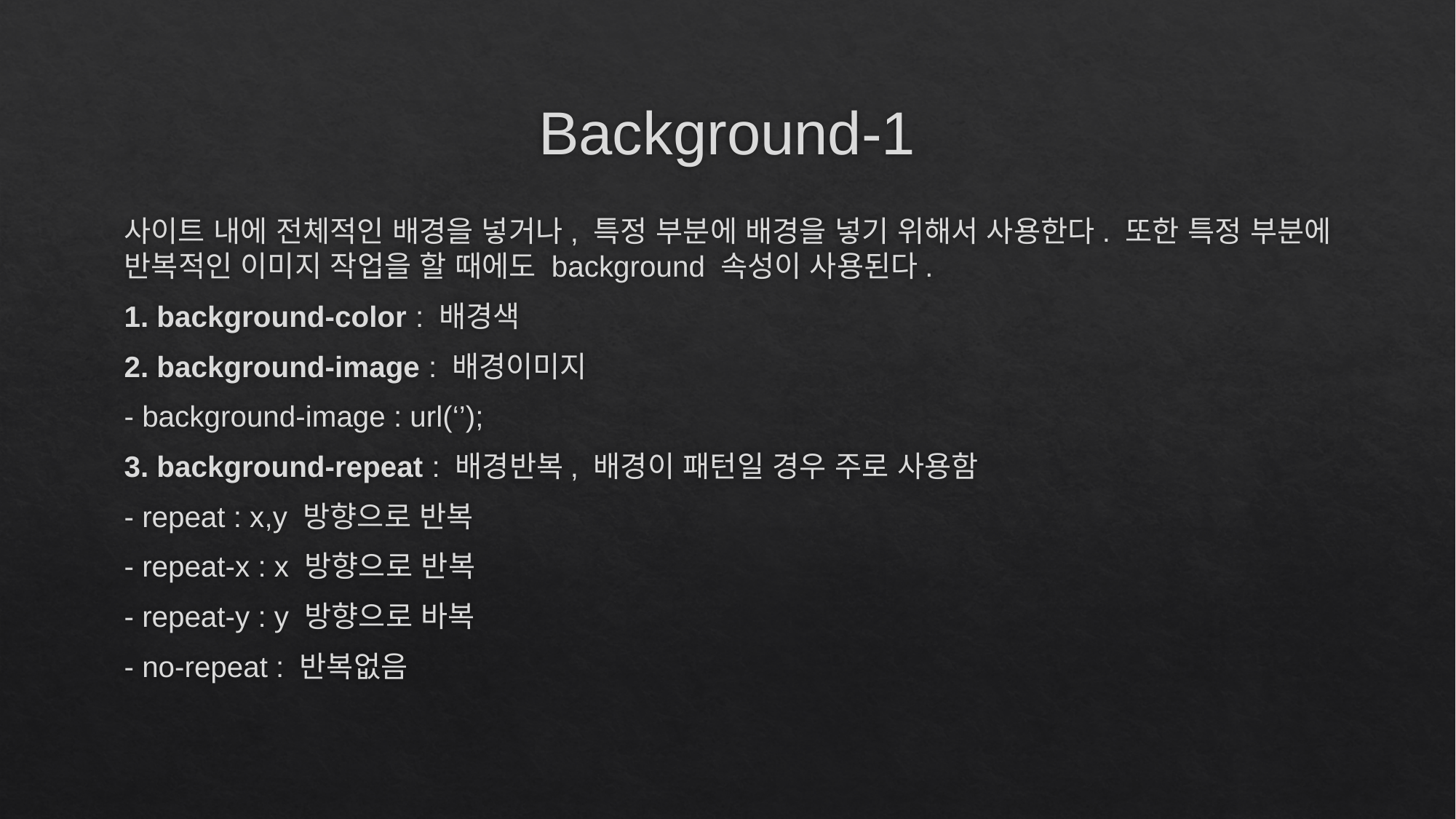

# Background-1
사이트 내에 전체적인 배경을 넣거나, 특정 부분에 배경을 넣기 위해서 사용한다. 또한 특정 부분에 반복적인 이미지 작업을 할 때에도 background 속성이 사용된다.
1. background-color : 배경색
2. background-image : 배경이미지
- background-image : url(‘’);
3. background-repeat : 배경반복, 배경이 패턴일 경우 주로 사용함
- repeat : x,y 방향으로 반복
- repeat-x : x 방향으로 반복
- repeat-y : y 방향으로 바복
- no-repeat : 반복없음